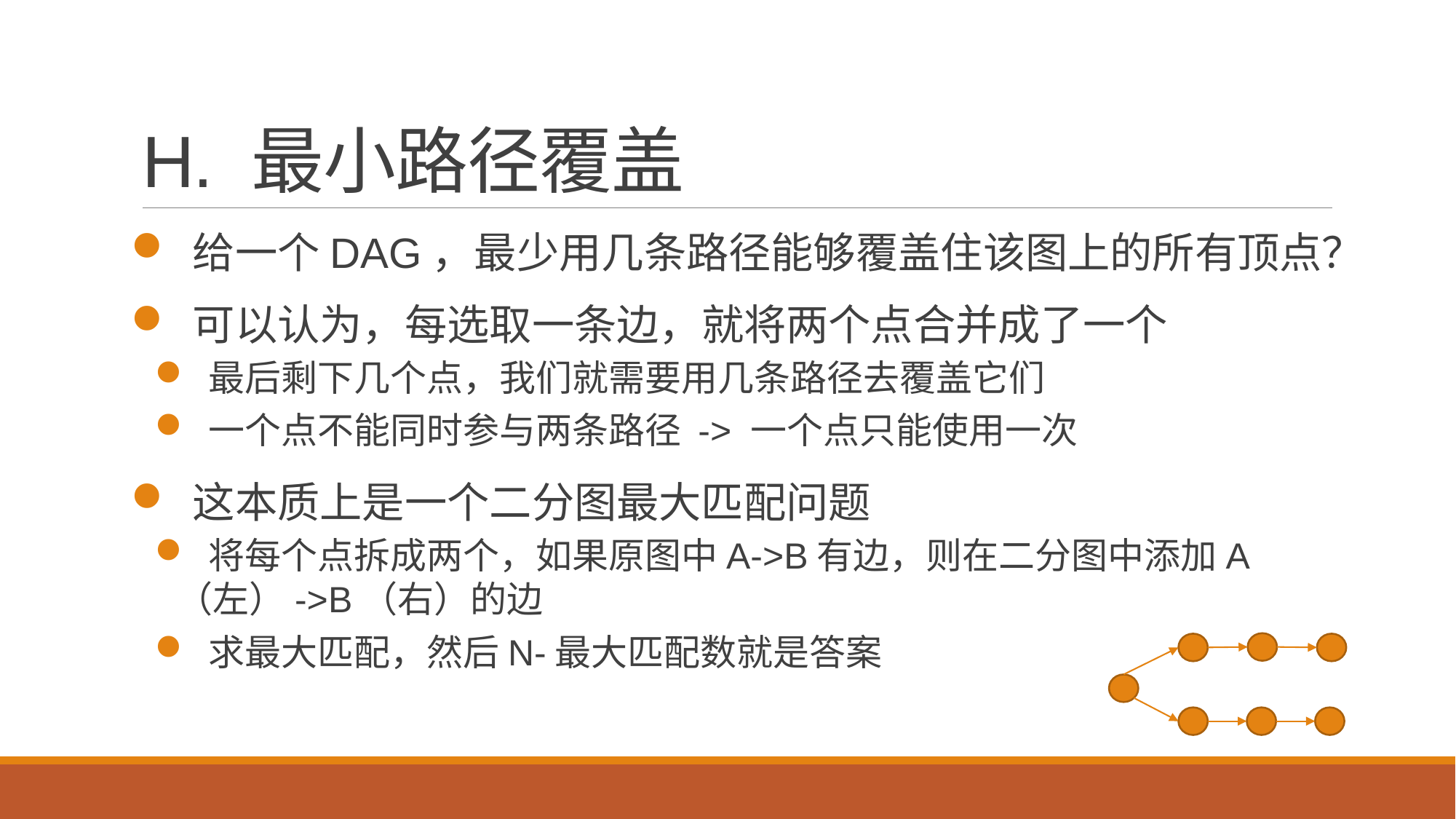

# H. 最小路径覆盖
 给一个DAG，最少用几条路径能够覆盖住该图上的所有顶点？
 可以认为，每选取一条边，就将两个点合并成了一个
 最后剩下几个点，我们就需要用几条路径去覆盖它们
 一个点不能同时参与两条路径 -> 一个点只能使用一次
 这本质上是一个二分图最大匹配问题
 将每个点拆成两个，如果原图中A->B有边，则在二分图中添加A（左）->B（右）的边
 求最大匹配，然后N-最大匹配数就是答案